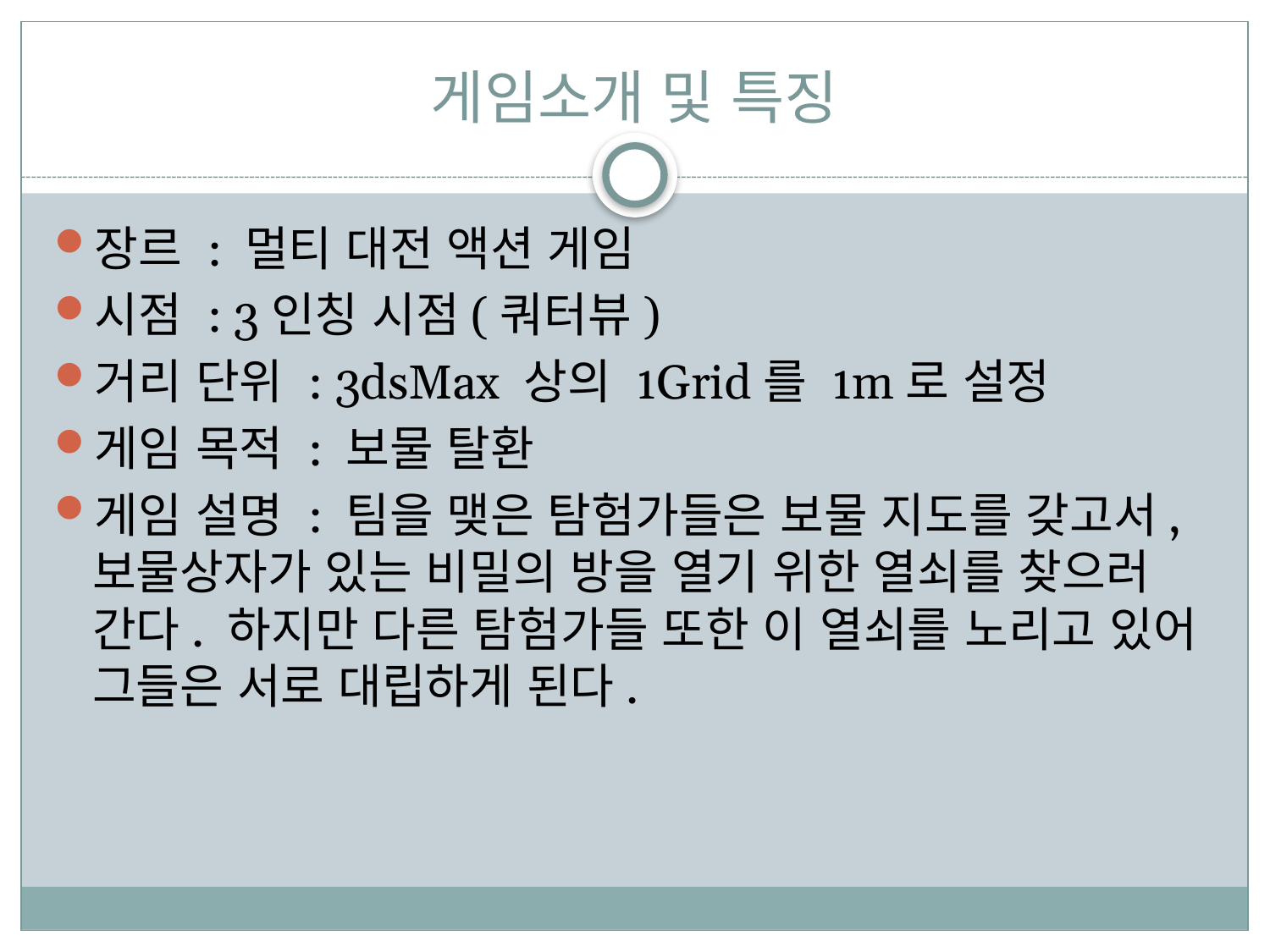

# 게임소개 및 특징
장르 : 멀티 대전 액션 게임
시점 : 3인칭 시점(쿼터뷰)
거리 단위 : 3dsMax 상의 1Grid를 1m로 설정
게임 목적 : 보물 탈환
게임 설명 : 팀을 맺은 탐험가들은 보물 지도를 갖고서, 보물상자가 있는 비밀의 방을 열기 위한 열쇠를 찾으러 간다. 하지만 다른 탐험가들 또한 이 열쇠를 노리고 있어 그들은 서로 대립하게 된다.